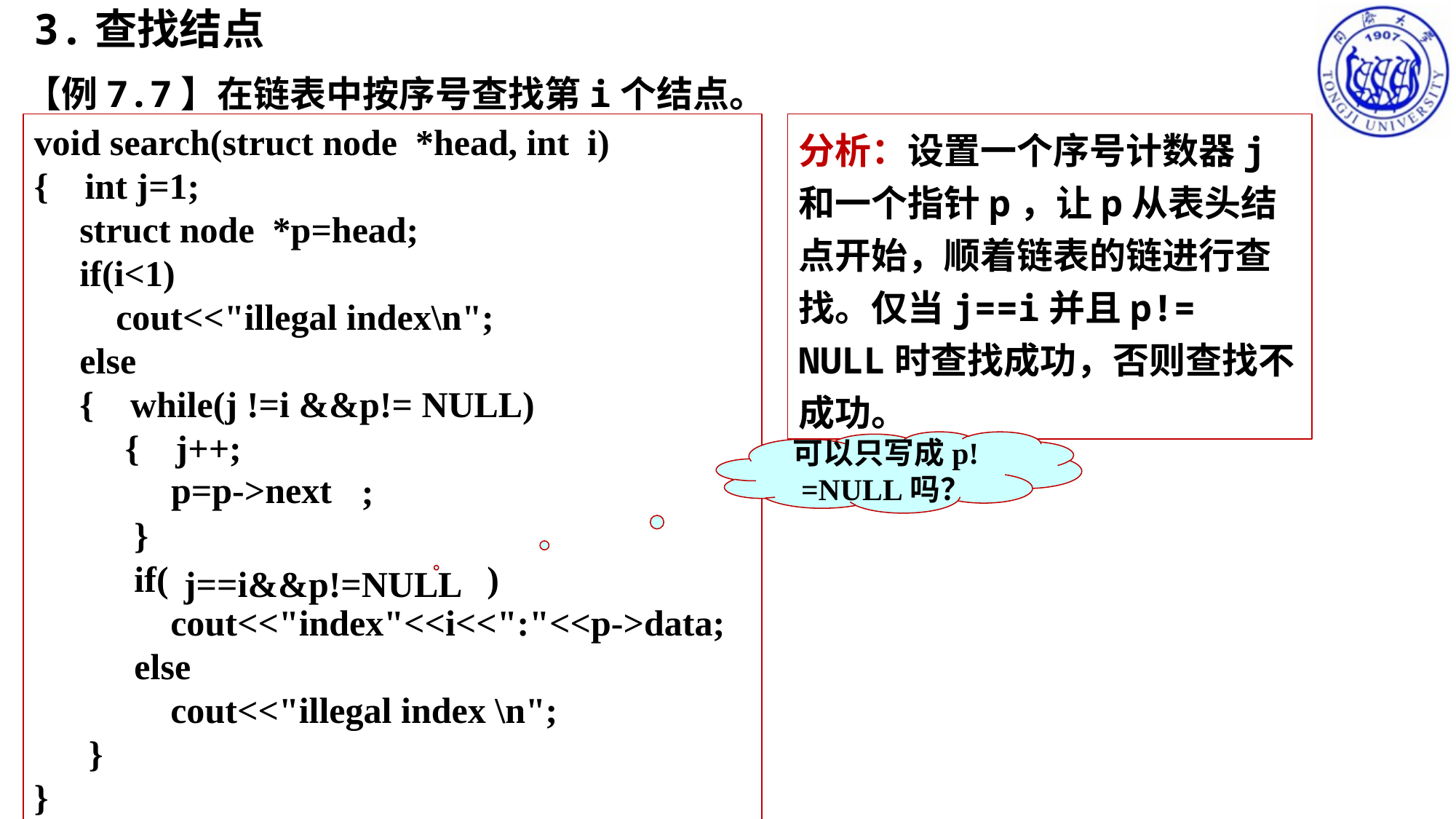

3.查找结点
【例7.7】在链表中按序号查找第i个结点。
void search(struct node  *head, int  i)
{    int j=1;
     struct node  *p=head;
     if(i<1)
         cout<<"illegal index\n";
     else
     {    while(j !=i &&p!= NULL)
          {    j++;
			;
           }
           if(                                   )
	   cout<<"index"<<i<<":"<<p->data;
           else
	   cout<<"illegal index \n";
      }
}
分析：设置一个序号计数器j和一个指针p，让p从表头结点开始，顺着链表的链进行查找。仅当j==i并且p!= NULL时查找成功，否则查找不成功。
可以只写成p!=NULL吗？
p=p->next
j==i&&p!=NULL